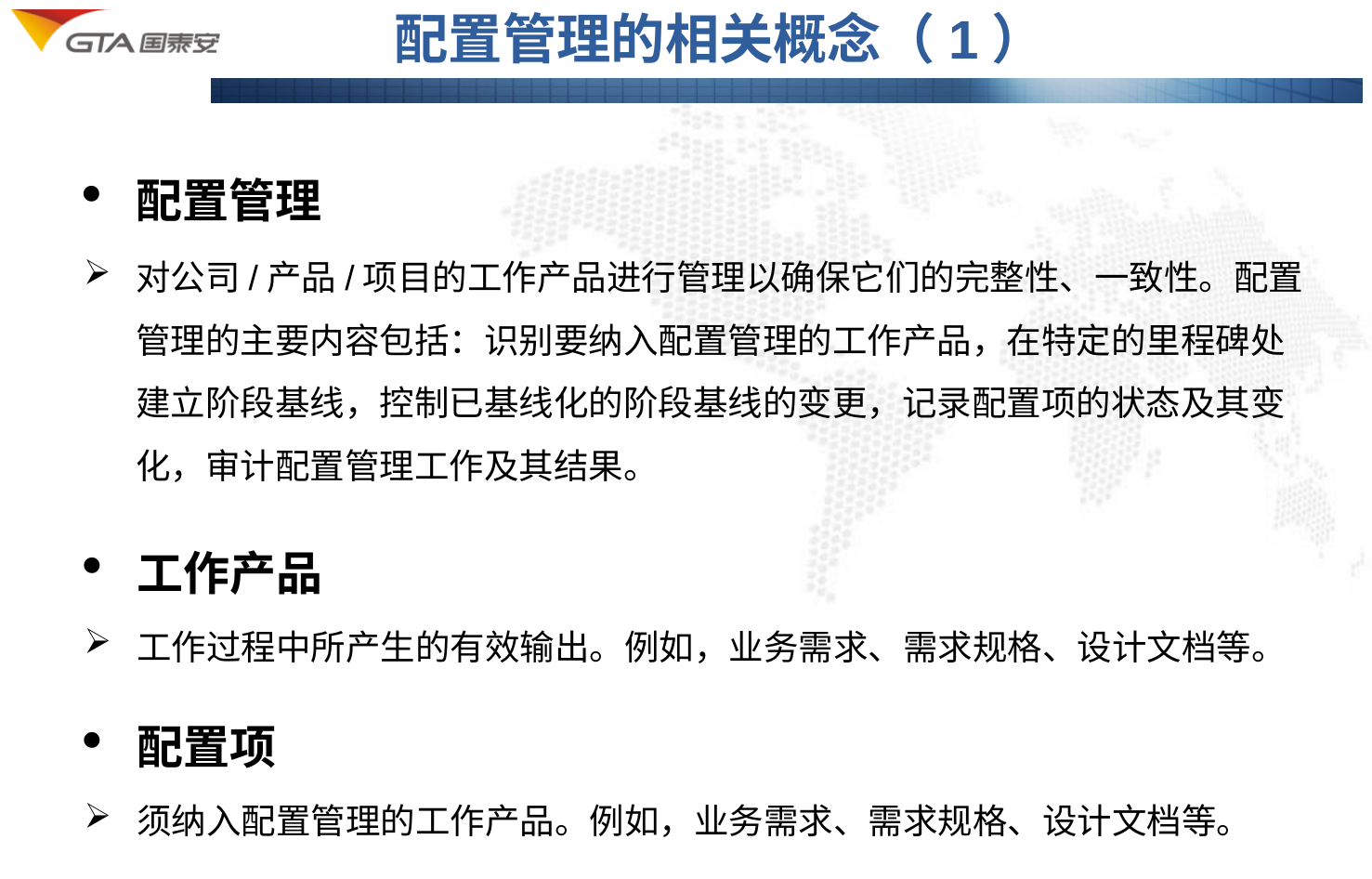

# 配置管理的相关概念（1）
配置管理
对公司/产品/项目的工作产品进行管理以确保它们的完整性、一致性。配置管理的主要内容包括：识别要纳入配置管理的工作产品，在特定的里程碑处建立阶段基线，控制已基线化的阶段基线的变更，记录配置项的状态及其变化，审计配置管理工作及其结果。
工作产品
工作过程中所产生的有效输出。例如，业务需求、需求规格、设计文档等。
配置项
须纳入配置管理的工作产品。例如，业务需求、需求规格、设计文档等。